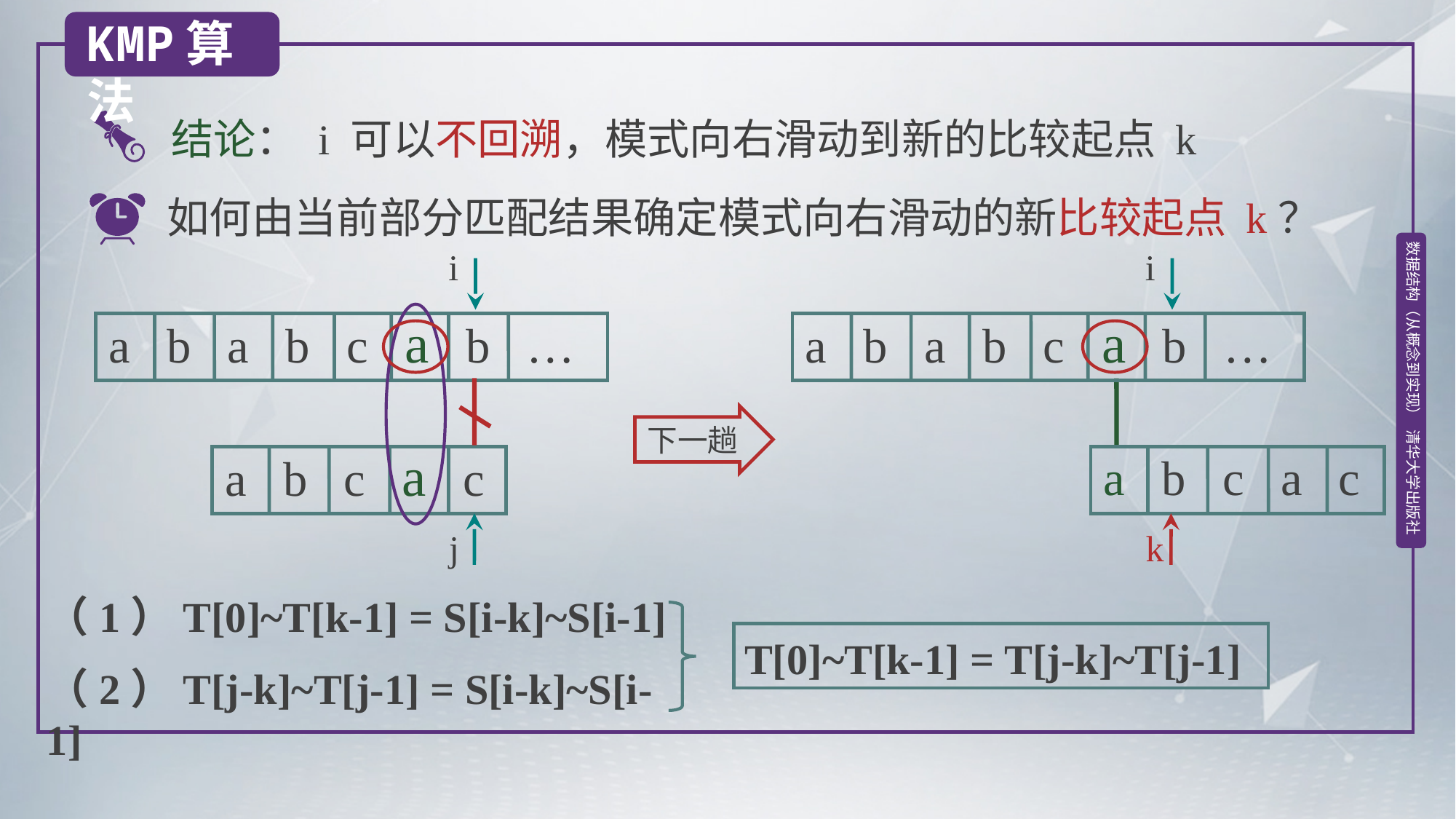

KMP算法

结论： i 可以不回溯，模式向右滑动到新的比较起点 k

如何由当前部分匹配结果确定模式向右滑动的新比较起点 k？

i

j
i

a   b   a   b   c   a   b   …

下一趟

a   b   c   a   c

k

a   b   a   b   c   a   b   …

a   b   c   a   c

（1）T[0]~T[k-1] = S[i-k]~S[i-1]

T[0]~T[k-1] = T[j-k]~T[j-1]
（2）T[j-k]~T[j-1] = S[i-k]~S[i-1]